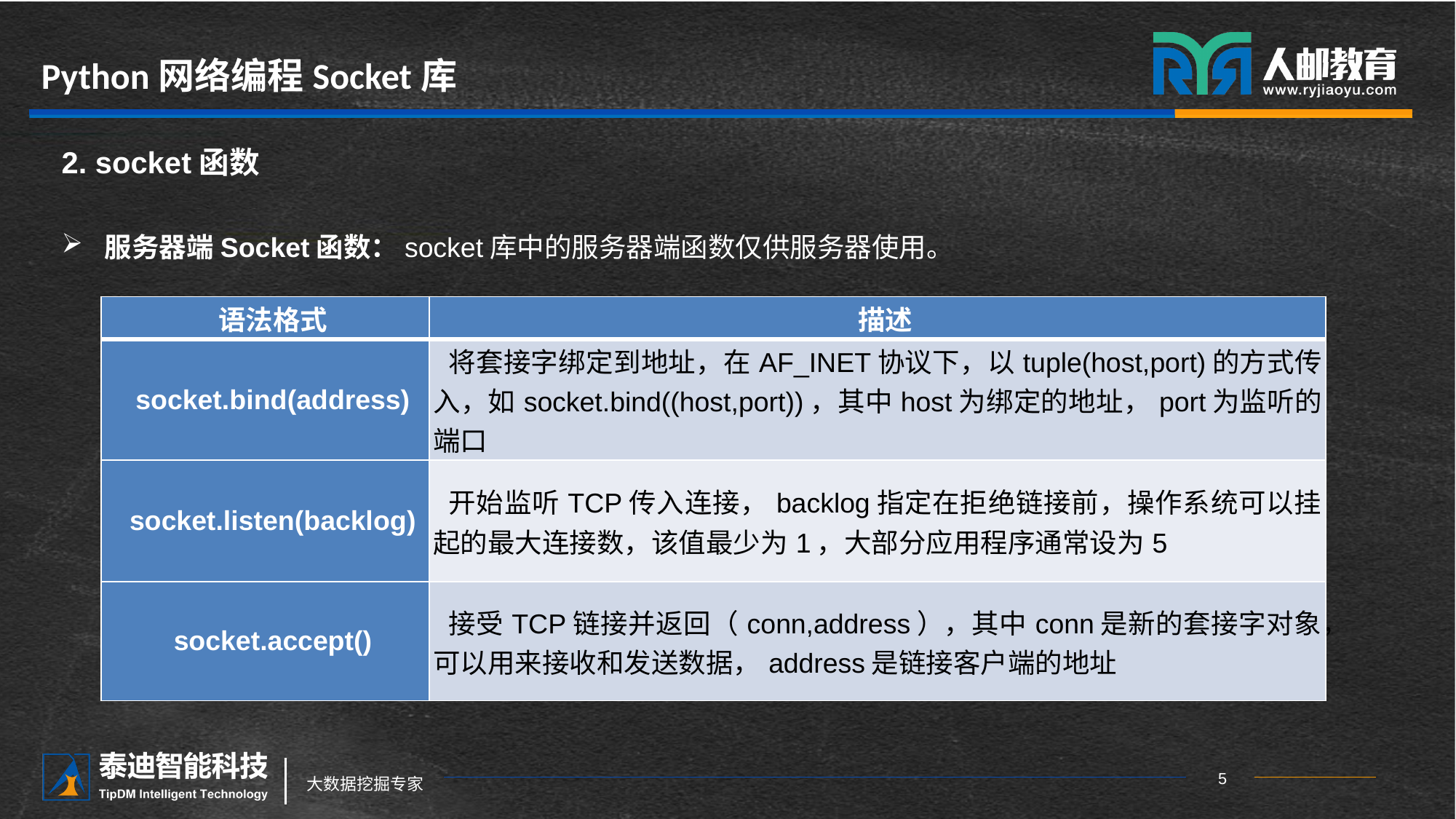

# Python网络编程Socket库
2. socket函数
服务器端Socket函数：socket库中的服务器端函数仅供服务器使用。

| 语法格式 | 描述 |
| --- | --- |
| socket.bind(address) | 将套接字绑定到地址，在AF\_INET协议下，以tuple(host,port)的方式传入，如socket.bind((host,port))，其中host为绑定的地址，port为监听的端口 |
| socket.listen(backlog) | 开始监听TCP传入连接，backlog指定在拒绝链接前，操作系统可以挂起的最大连接数，该值最少为1，大部分应用程序通常设为5 |
| socket.accept() | 接受TCP链接并返回（conn,address），其中conn是新的套接字对象，可以用来接收和发送数据，address是链接客户端的地址 |